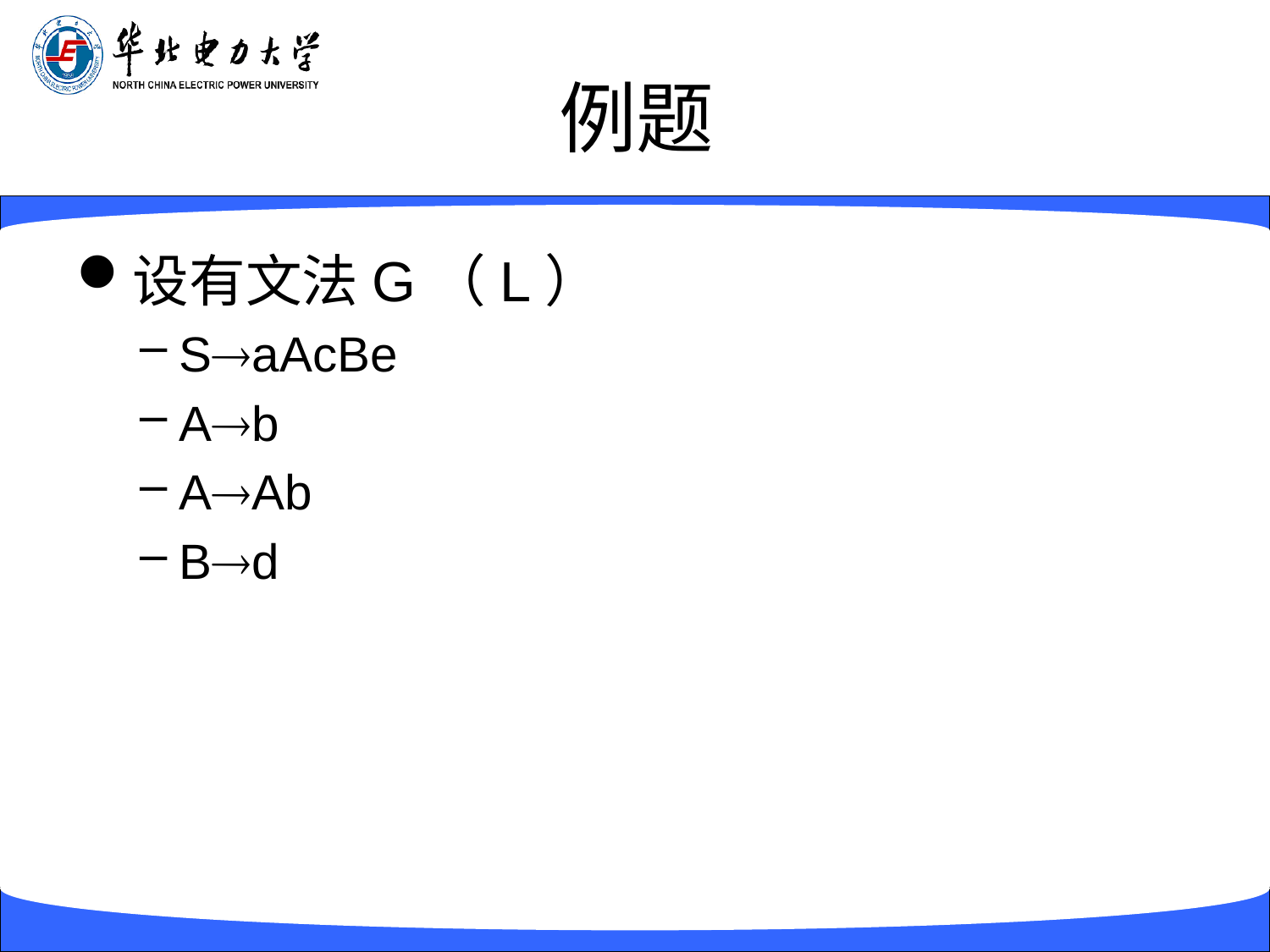

# 例题
设有文法G（L）
S→aAcBe
A→b
A→Ab
B→d